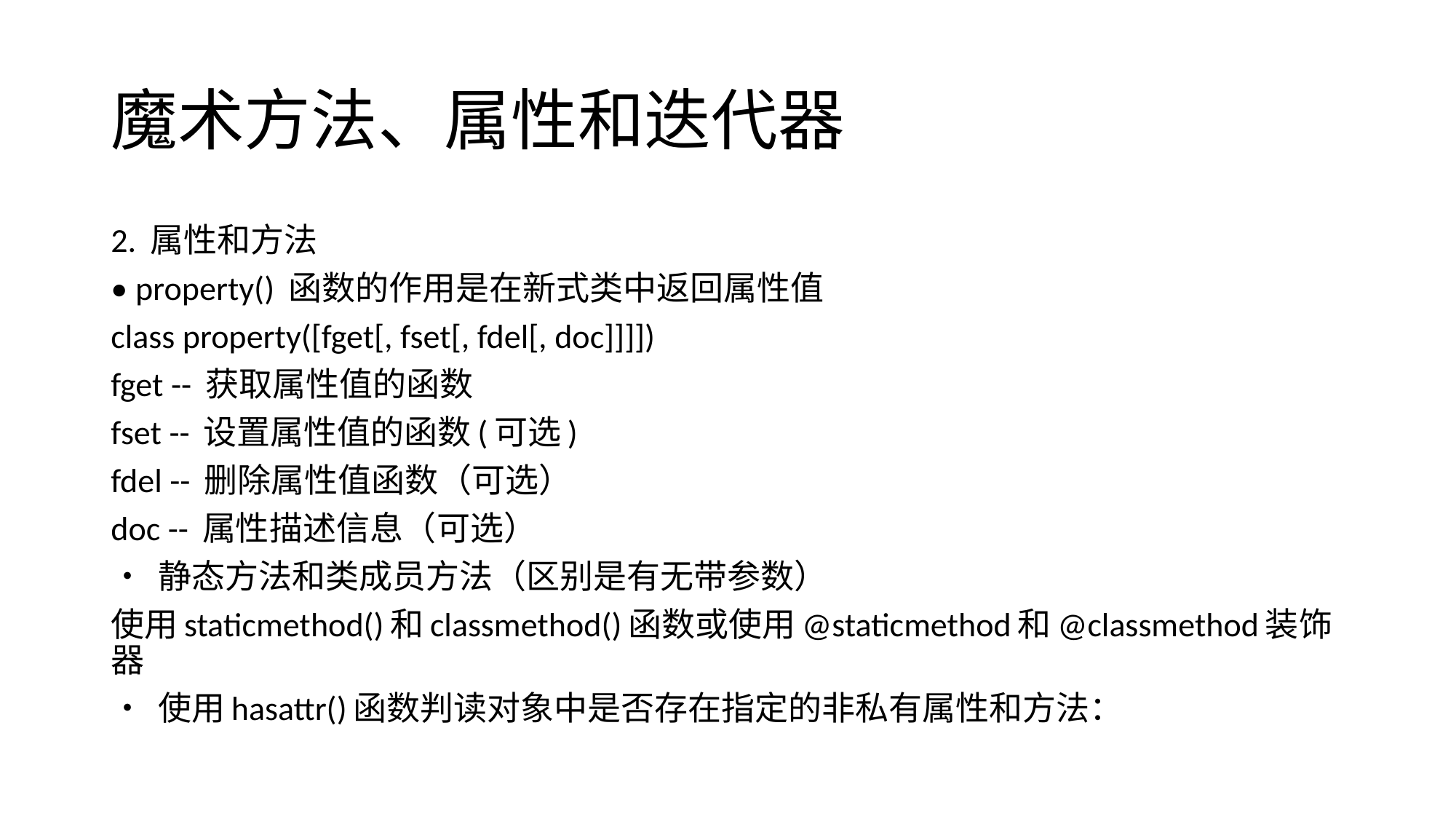

# 魔术方法、属性和迭代器
2. 属性和方法
• property() 函数的作⽤是在新式类中返回属性值
class property([fget[, fset[, fdel[, doc]]]])
fget -- 获取属性值的函数
fset -- 设置属性值的函数(可选)
fdel -- 删除属性值函数（可选）
doc -- 属性描述信息（可选）
• 静态⽅法和类成员⽅法（区别是有⽆带参数）
使⽤staticmethod()和classmethod()函数或使⽤@staticmethod和@classmethod装饰器
• 使⽤hasattr()函数判读对象中是否存在指定的⾮私有属性和⽅法：